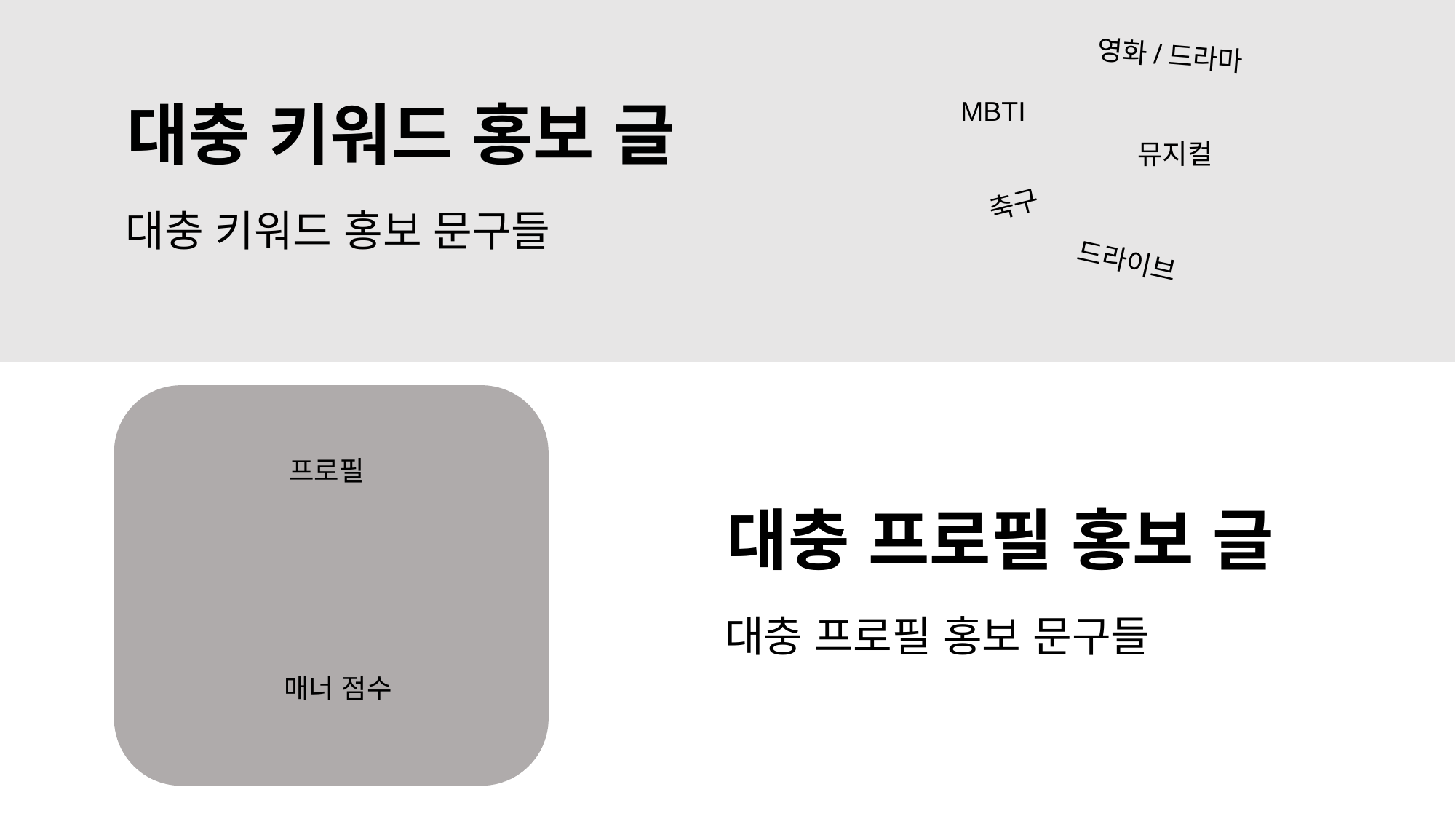

영화/드라마
대충 키워드 홍보 글
MBTI
뮤지컬
축구
대충 키워드 홍보 문구들
드라이브

프로필
매너 점수
대충 프로필 홍보 글
대충 프로필 홍보 문구들